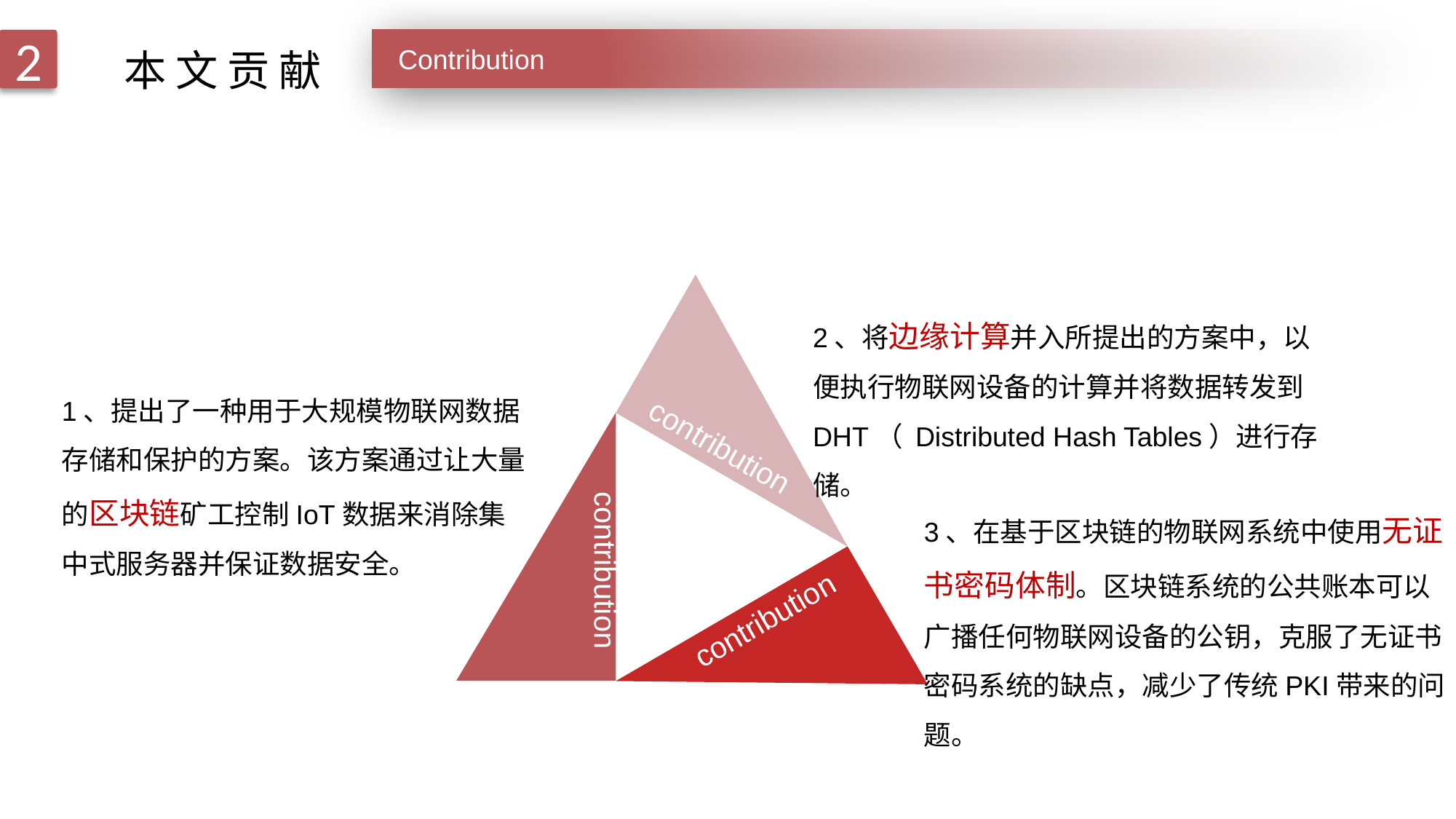

本 文 贡 献
2

Contribution
2、将边缘计算并入所提出的方案中，以便执行物联网设备的计算并将数据转发到DHT（ Distributed Hash Tables）进行存储。

1、提出了一种用于大规模物联网数据存储和保护的方案。该方案通过让大量的区块链矿工控制IoT数据来消除集中式服务器并保证数据安全。
contribution

contribution

3、在基于区块链的物联网系统中使用无证书密码体制。区块链系统的公共账本可以广播任何物联网设备的公钥，克服了无证书密码系统的缺点，减少了传统PKI带来的问题。
contribution